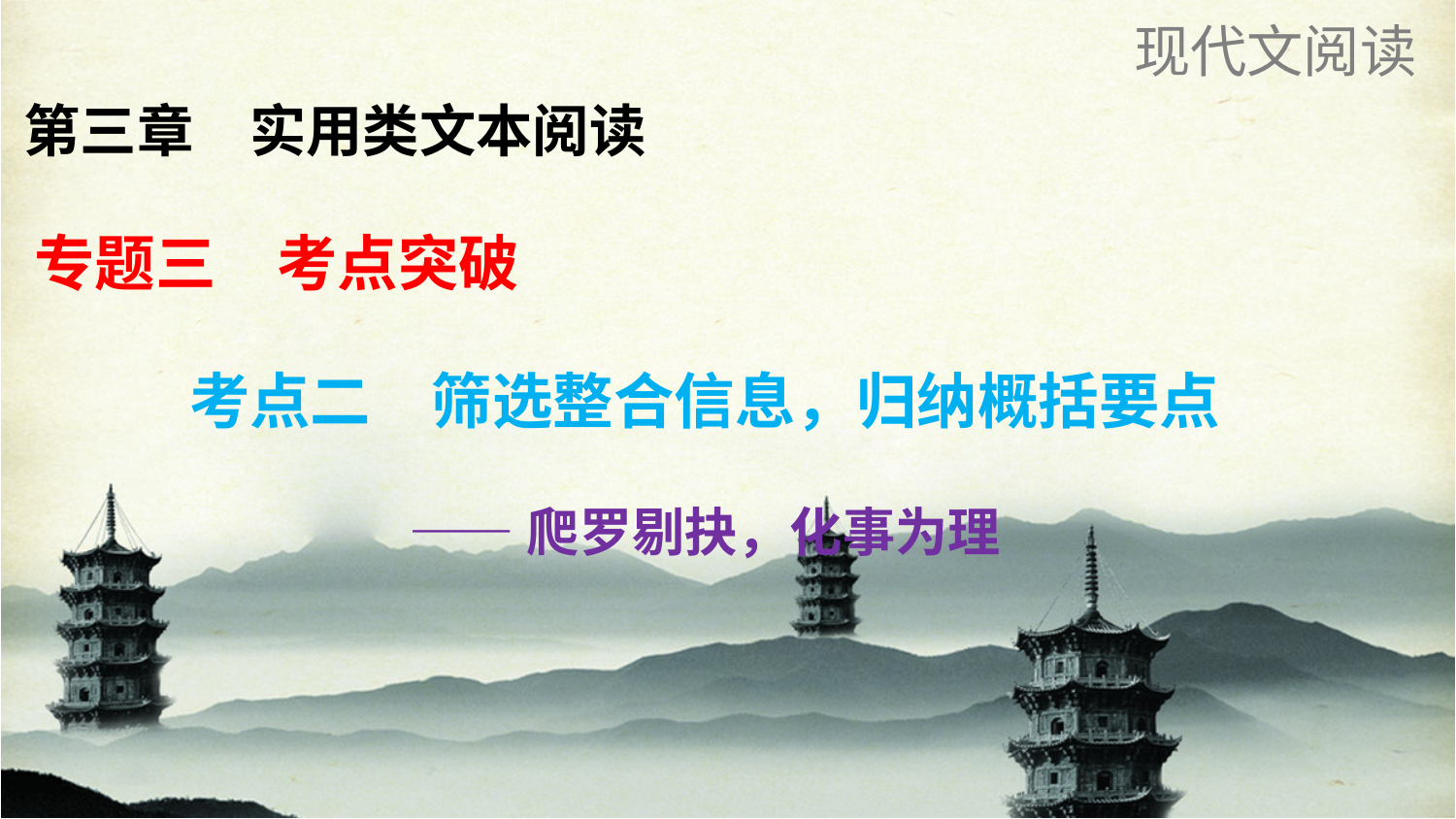

现代文阅读
第三章　实用类文本阅读
专题三　考点突破
考点二　筛选整合信息，归纳概括要点
——爬罗剔抉，化事为理